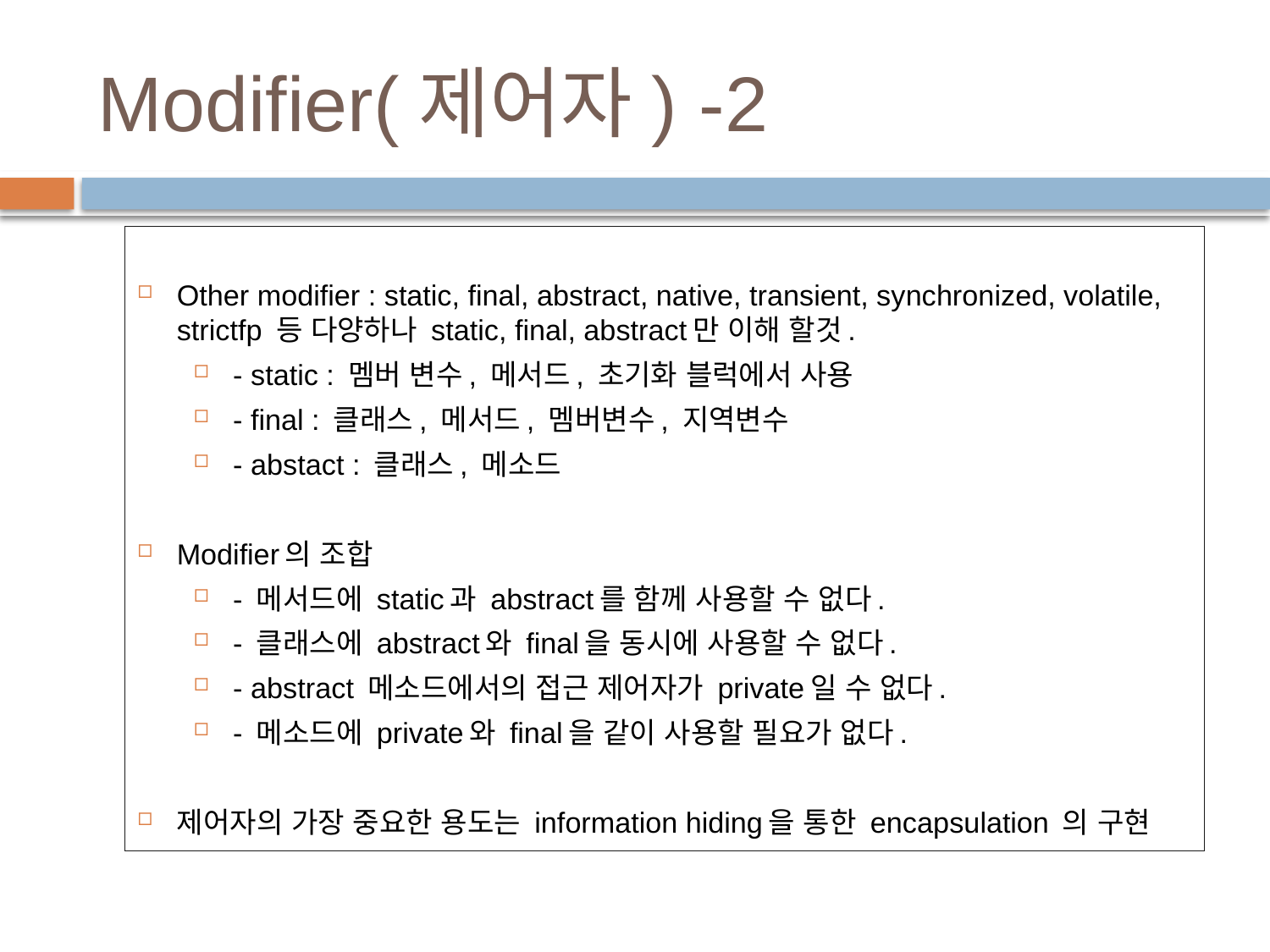

# Modifier(제어자) -2

Other modifier : static, final, abstract, native, transient, synchronized, volatile, strictfp 등 다양하나 static, final, abstract만 이해 할것.
- static : 멤버 변수, 메서드, 초기화 블럭에서 사용
- final : 클래스, 메서드, 멤버변수, 지역변수
- abstact : 클래스, 메소드

Modifier의 조합
- 메서드에 static과 abstract를 함께 사용할 수 없다.
- 클래스에 abstract와 final을 동시에 사용할 수 없다.
- abstract 메소드에서의 접근 제어자가 private일 수 없다.
- 메소드에 private와 final을 같이 사용할 필요가 없다.

제어자의 가장 중요한 용도는 information hiding을 통한 encapsulation 의 구현